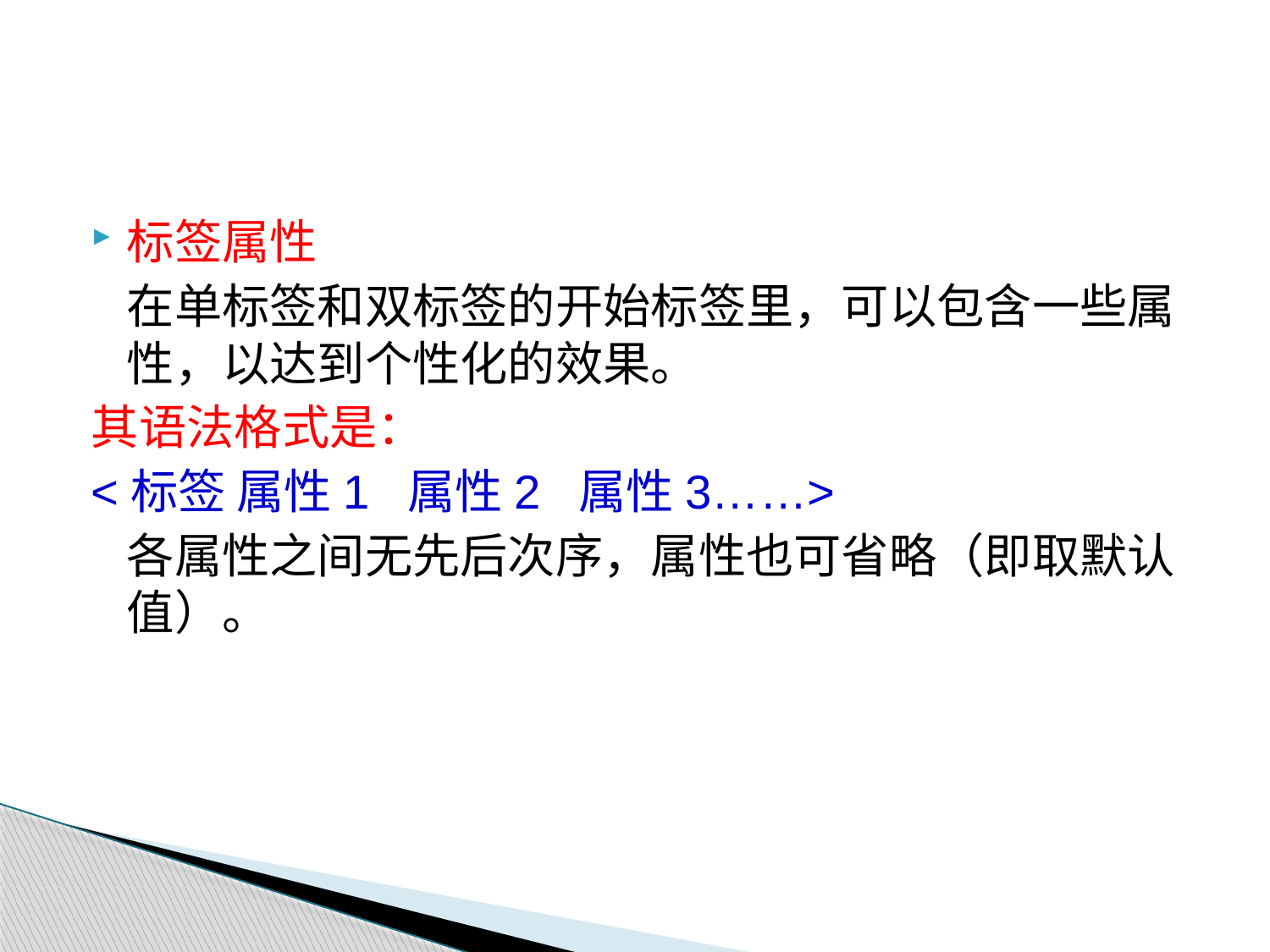

#
标签属性
	在单标签和双标签的开始标签里，可以包含一些属性，以达到个性化的效果。
其语法格式是：
<标签 属性1  属性2  属性3……>
	各属性之间无先后次序，属性也可省略（即取默认值）。